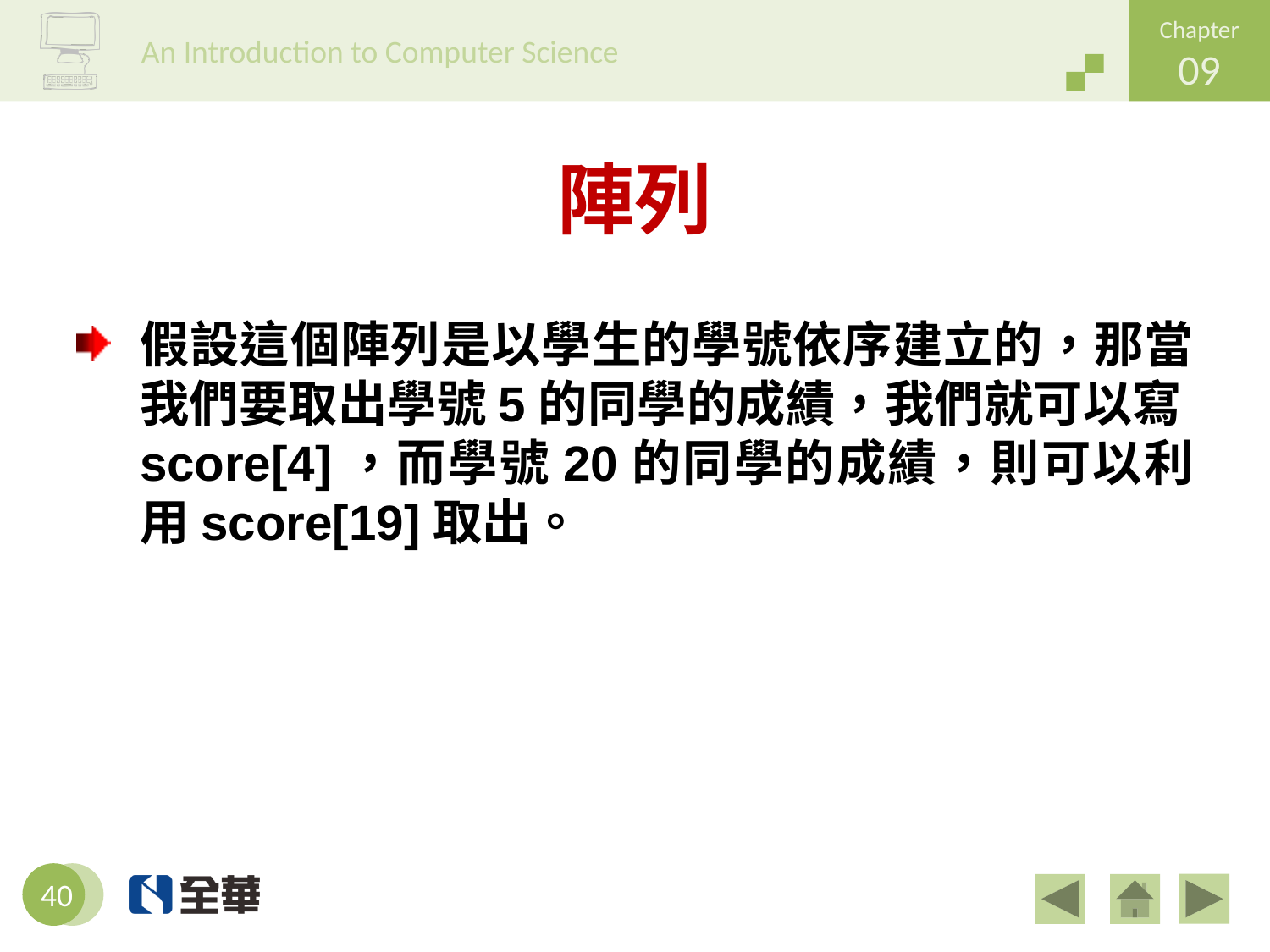

# 陣列
假設這個陣列是以學生的學號依序建立的，那當我們要取出學號5的同學的成績，我們就可以寫score[4]，而學號20的同學的成績，則可以利用score[19]取出。